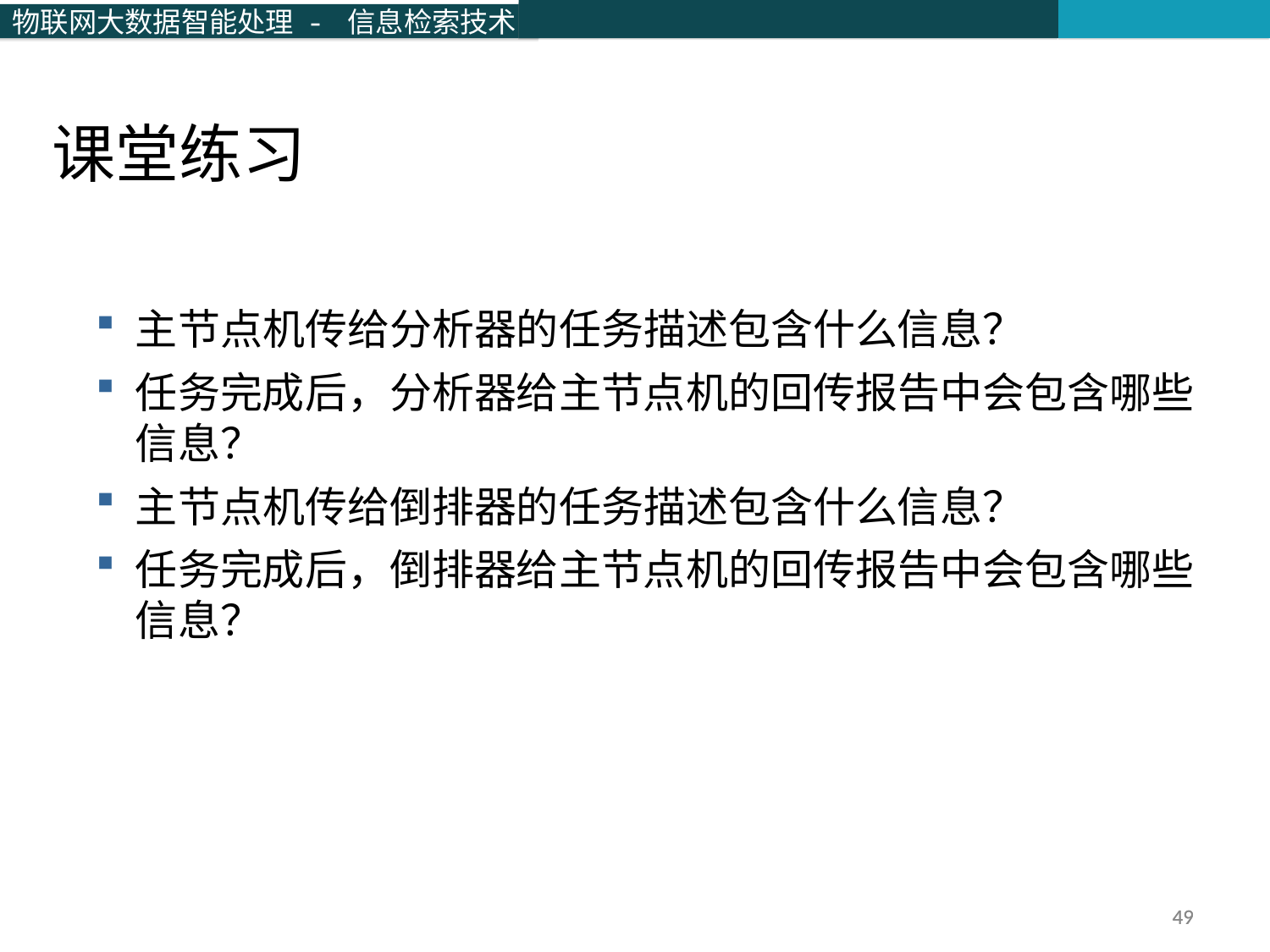

课堂练习
主节点机传给分析器的任务描述包含什么信息？
任务完成后，分析器给主节点机的回传报告中会包含哪些信息？
主节点机传给倒排器的任务描述包含什么信息？
任务完成后，倒排器给主节点机的回传报告中会包含哪些信息？
49
49